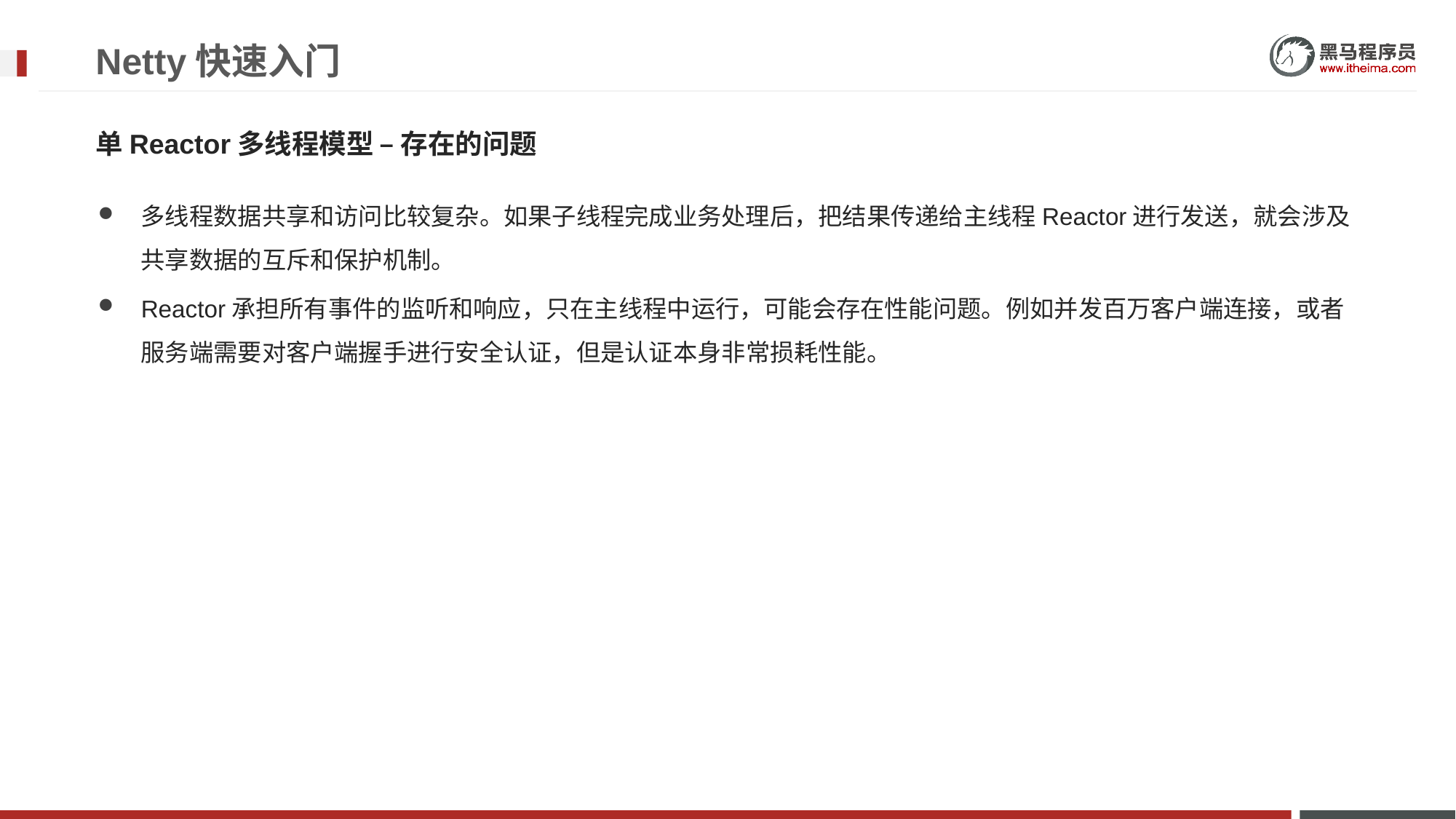

# Netty快速入门
单Reactor多线程模型 – 存在的问题
多线程数据共享和访问比较复杂。如果子线程完成业务处理后，把结果传递给主线程Reactor进行发送，就会涉及共享数据的互斥和保护机制。
Reactor承担所有事件的监听和响应，只在主线程中运行，可能会存在性能问题。例如并发百万客户端连接，或者服务端需要对客户端握手进行安全认证，但是认证本身非常损耗性能。